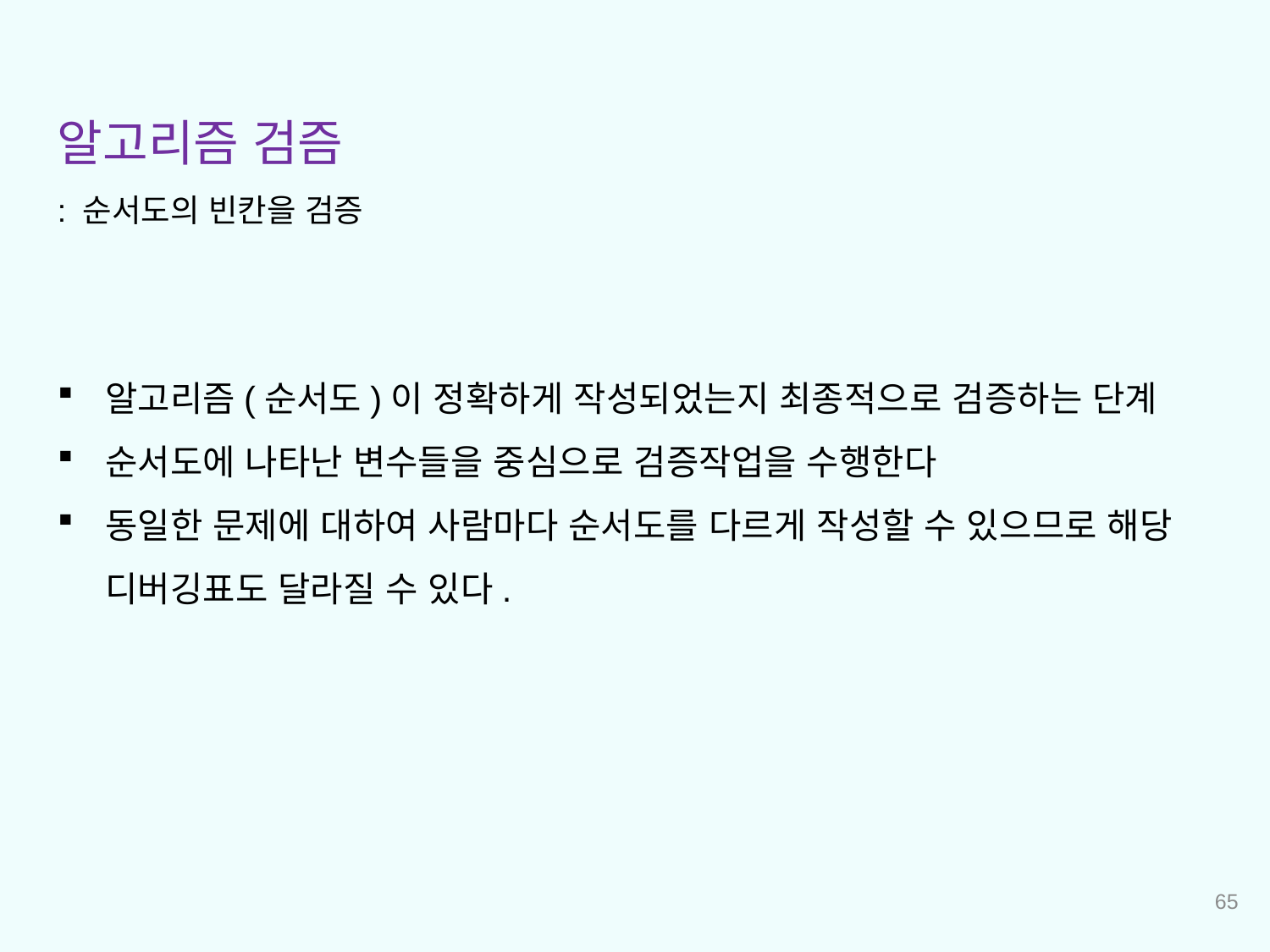

알고리즘 검즘
: 순서도의 빈칸을 검증

알고리즘(순서도)이 정확하게 작성되었는지 최종적으로 검증하는 단계
순서도에 나타난 변수들을 중심으로 검증작업을 수행한다
동일한 문제에 대하여 사람마다 순서도를 다르게 작성할 수 있으므로 해당 디버깅표도 달라질 수 있다.

65